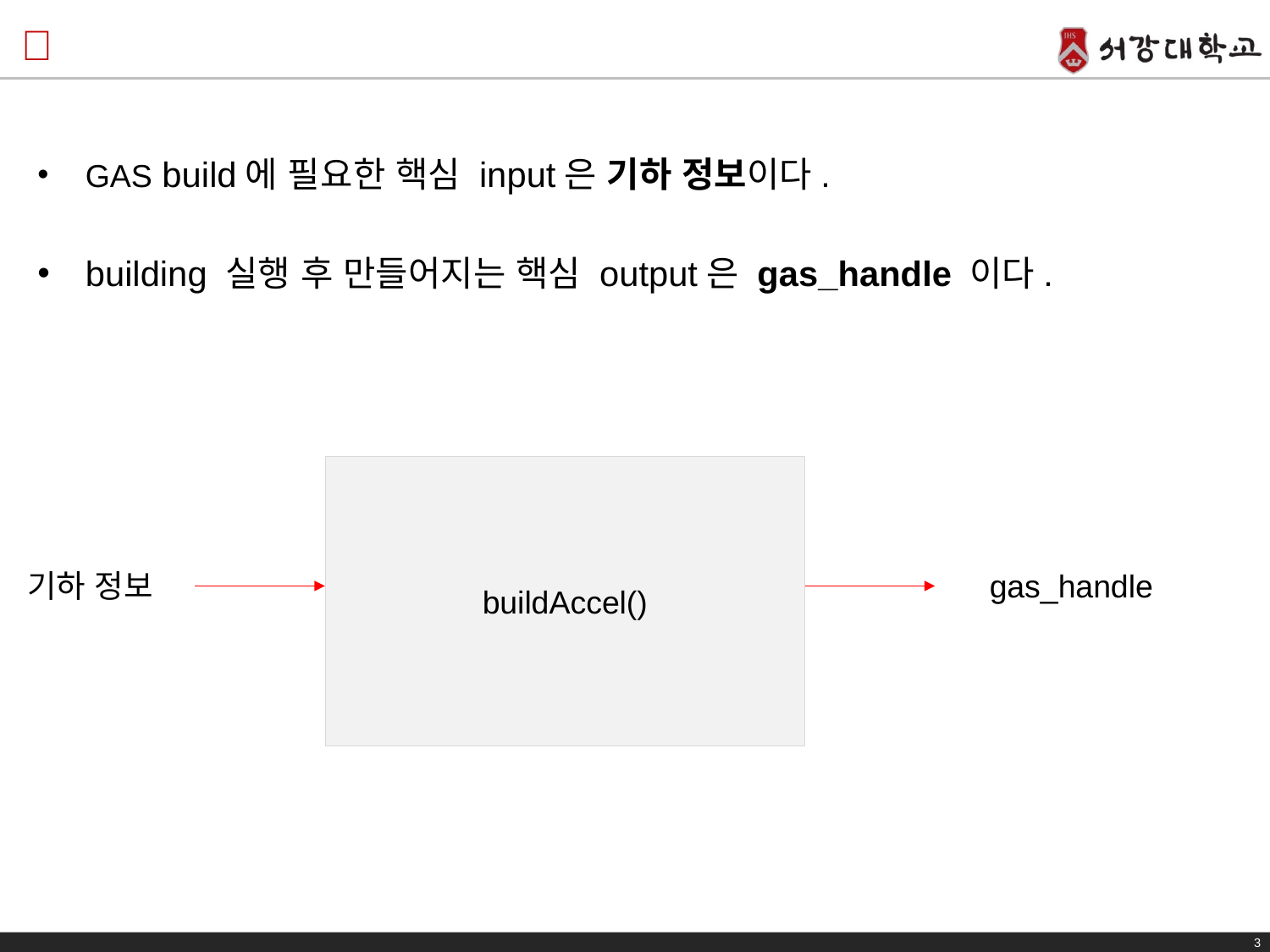

#
GAS build에 필요한 핵심 input은 기하 정보이다.

building 실행 후 만들어지는 핵심 output은 gas_handle 이다.

buildAccel()
기하 정보
gas_handle
3